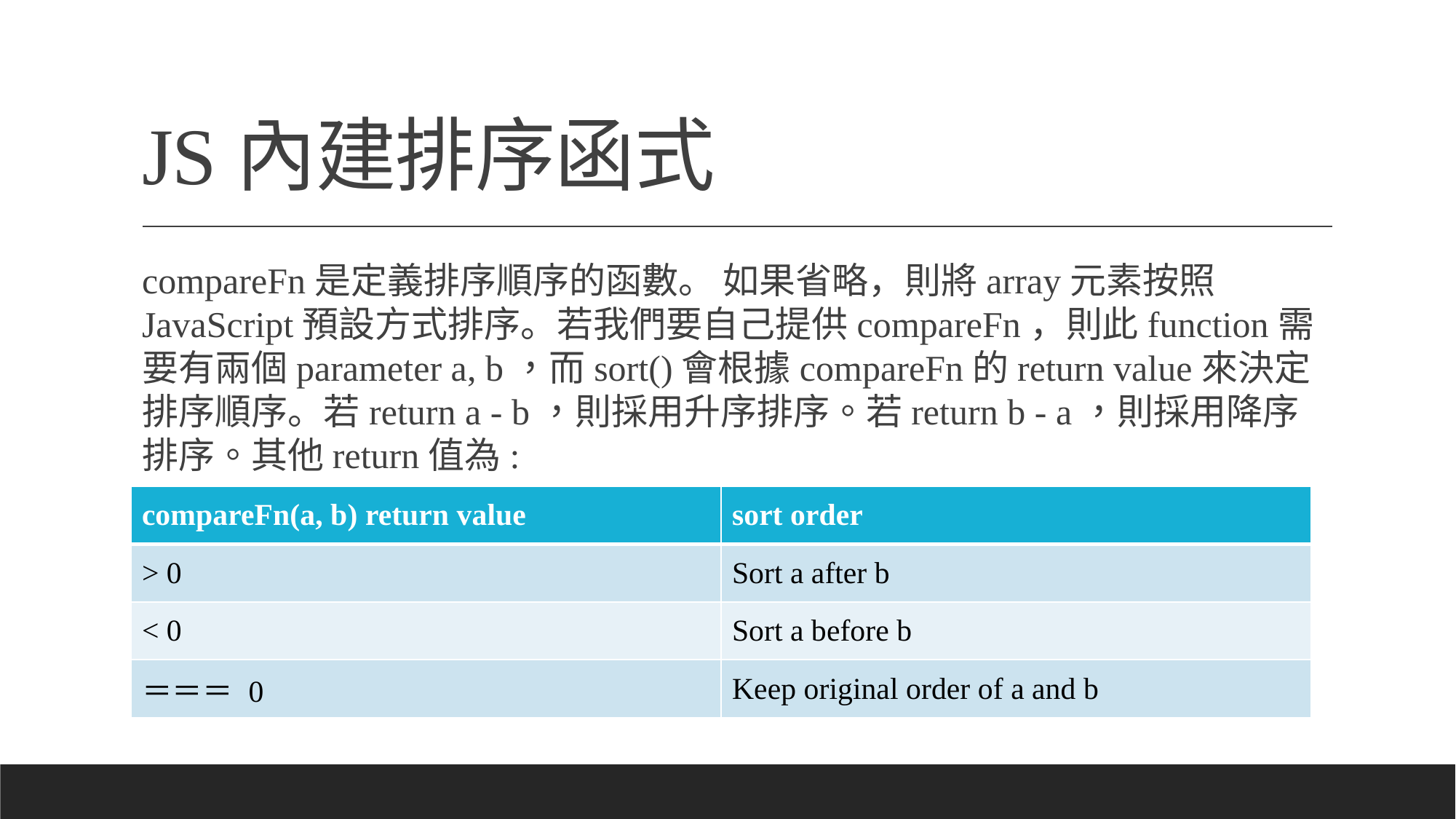

# JS內建排序函式
compareFn是定義排序順序的函數。 如果省略，則將array元素按照JavaScript預設方式排序。若我們要自己提供compareFn，則此function需要有兩個parameter a, b，而sort()會根據compareFn的return value來決定排序順序。若return a - b，則採用升序排序。若return b - a，則採用降序排序。其他return值為:

| compareFn(a, b) return value | sort order |
| --- | --- |
| > 0 | Sort a after b |
| < 0 | Sort a before b |
| ＝＝＝ 0 | Keep original order of a and b |